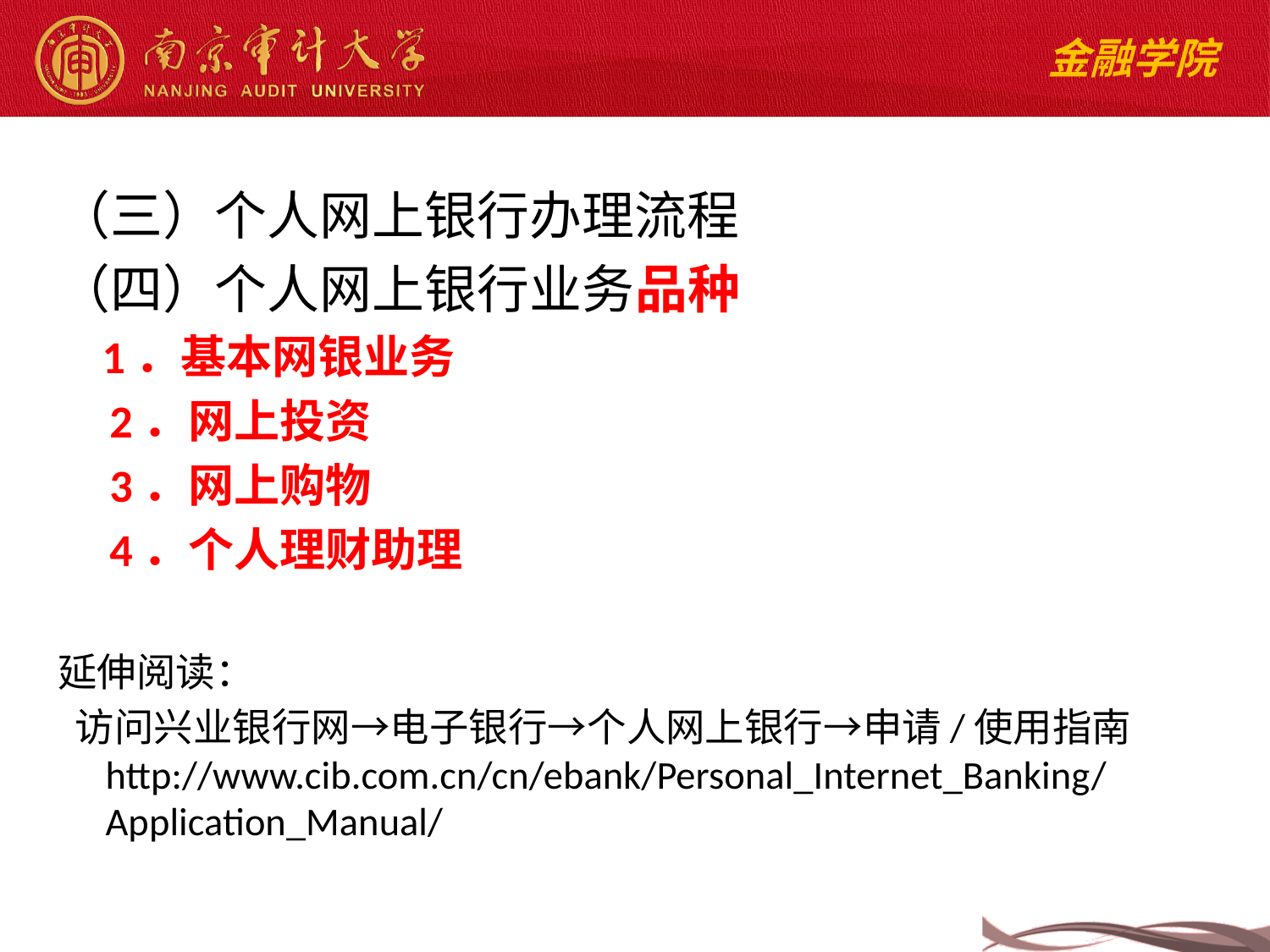

（三）个人网上银行办理流程
（四）个人网上银行业务品种
     1．基本网银业务
     2．网上投资
     3．网上购物
     4．个人理财助理

延伸阅读：
 访问兴业银行网→电子银行→个人网上银行→申请/使用指南http://www.cib.com.cn/cn/ebank/Personal_Internet_Banking/Application_Manual/